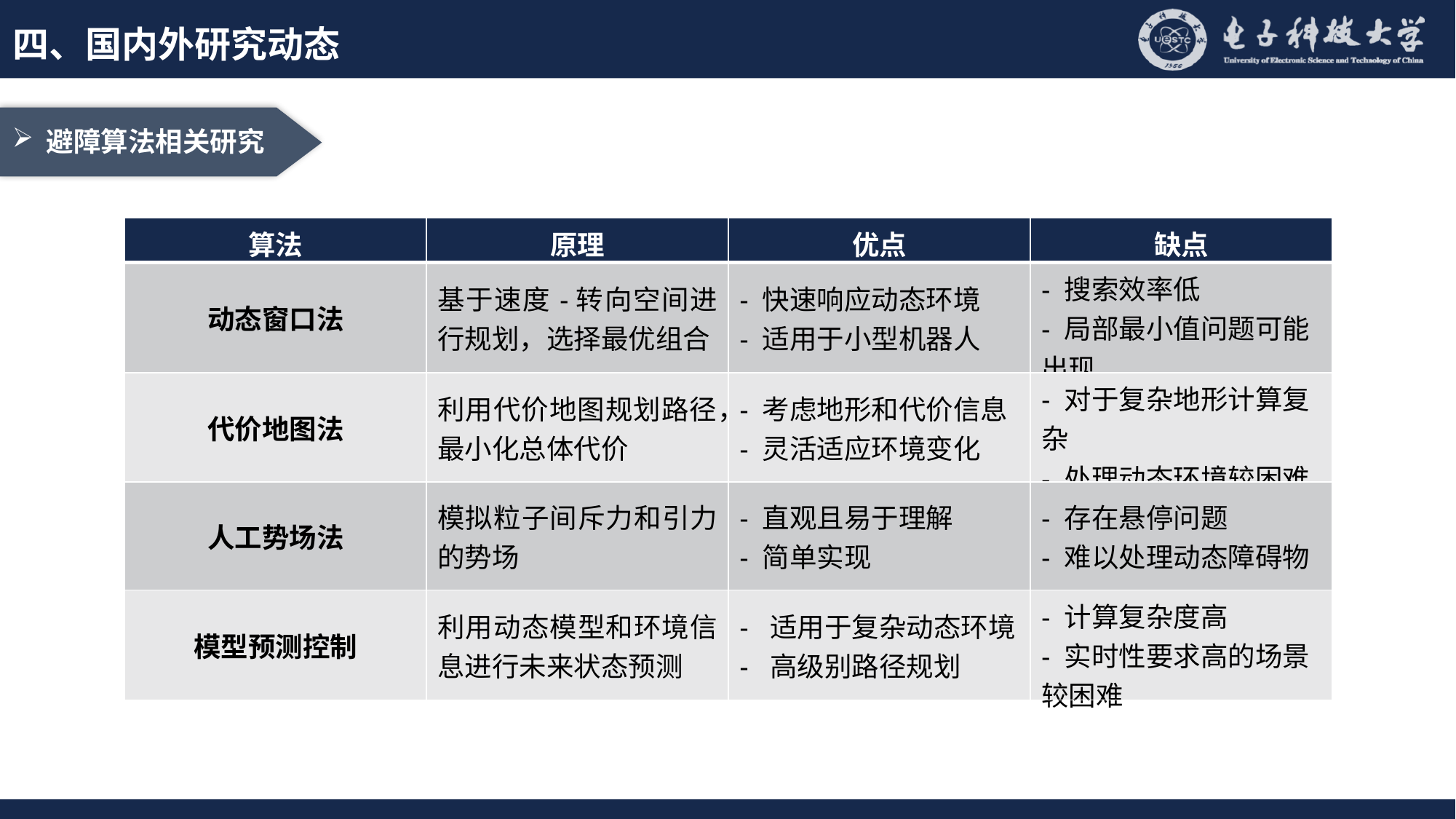

四、国内外研究动态

避障算法相关研究
| 算法 | 原理 | 优点 | 缺点 |
| --- | --- | --- | --- |
| 动态窗口法 | 基于速度-转向空间进行规划，选择最优组合 | - 快速响应动态环境 - 适用于小型机器人 | - 搜索效率低 - 局部最小值问题可能出现 |
| 代价地图法 | 利用代价地图规划路径，最小化总体代价 | - 考虑地形和代价信息 - 灵活适应环境变化 | - 对于复杂地形计算复杂 - 处理动态环境较困难 |
| 人工势场法 | 模拟粒子间斥力和引力的势场 | - 直观且易于理解 - 简单实现 | - 存在悬停问题 - 难以处理动态障碍物 |
| 模型预测控制 | 利用动态模型和环境信息进行未来状态预测 | - 适用于复杂动态环境 - 高级别路径规划 | - 计算复杂度高 - 实时性要求高的场景较困难 |